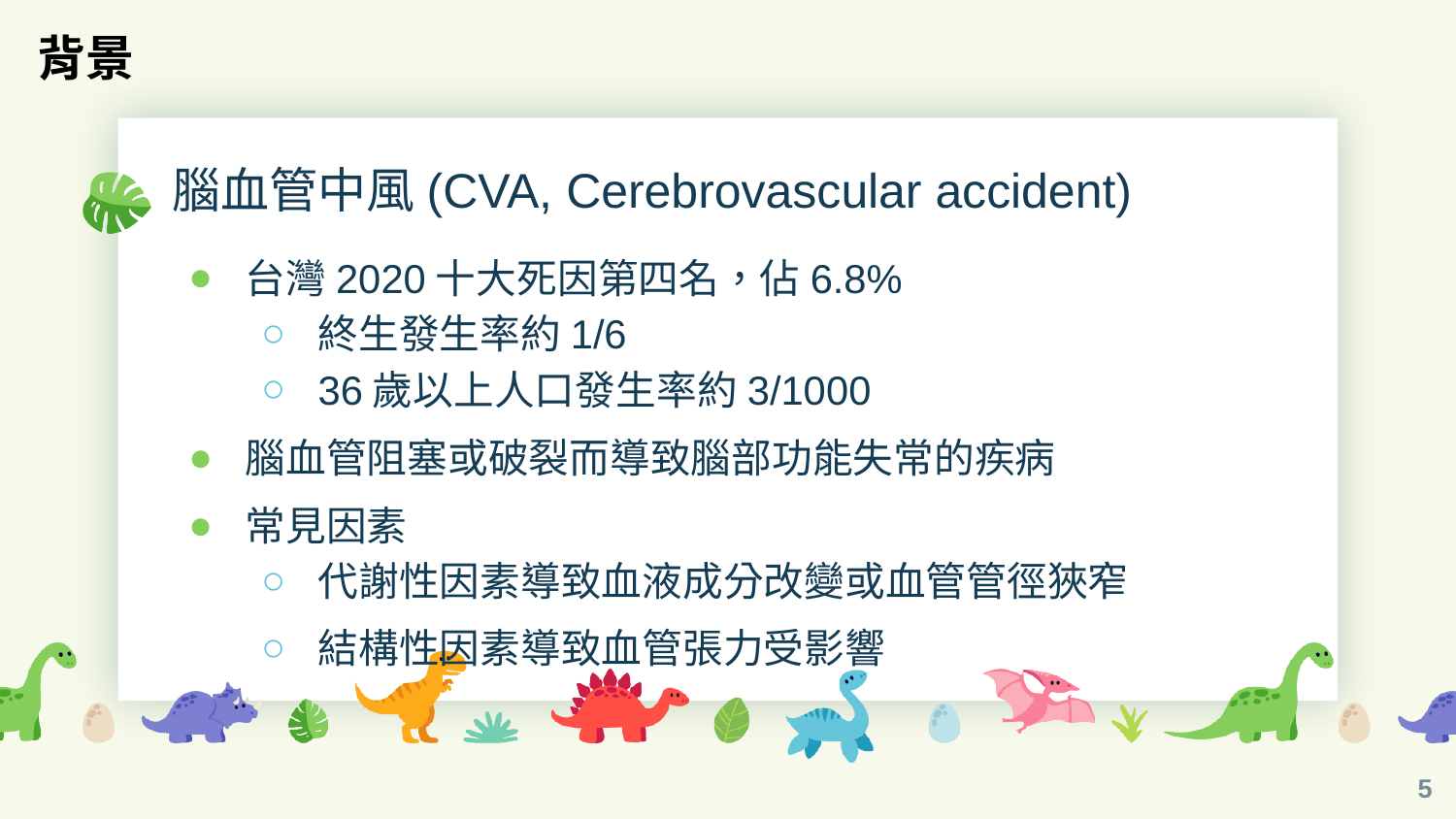

背景
# 腦血管中風(CVA, Cerebrovascular accident)
台灣2020十大死因第四名，佔6.8%
終生發生率約1/6
36歲以上人口發生率約3/1000
腦血管阻塞或破裂而導致腦部功能失常的疾病
常見因素
代謝性因素導致血液成分改變或血管管徑狹窄

結構性因素導致血管張力受影響
5